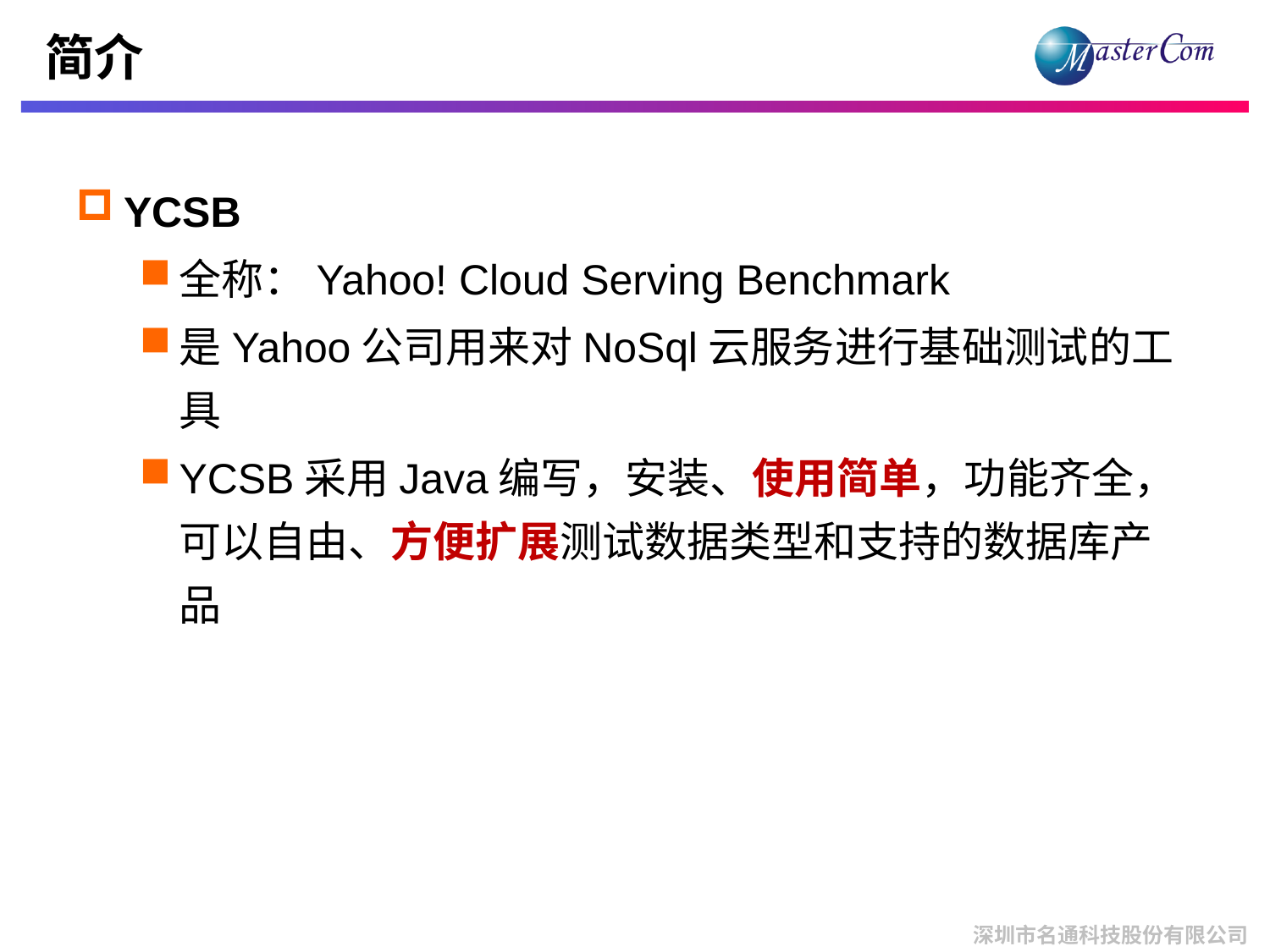

# 简介
YCSB
全称：Yahoo! Cloud Serving Benchmark
是Yahoo公司用来对NoSql云服务进行基础测试的工具
YCSB采用Java编写，安装、使用简单，功能齐全，可以自由、方便扩展测试数据类型和支持的数据库产品